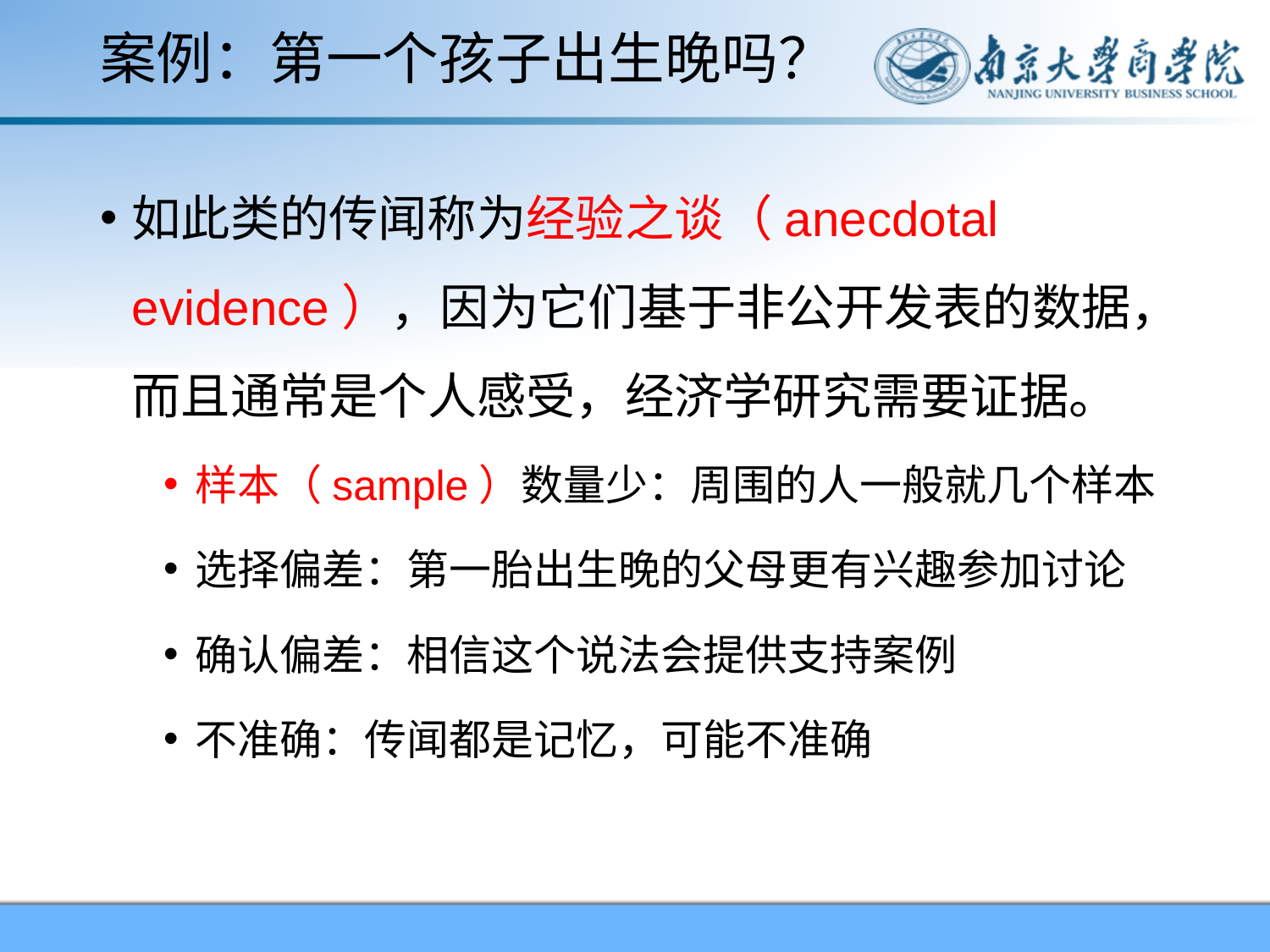

# 案例：第一个孩子出生晚吗？
如此类的传闻称为经验之谈（anecdotal evidence），因为它们基于非公开发表的数据，而且通常是个人感受，经济学研究需要证据。
样本（sample）数量少：周围的人一般就几个样本
选择偏差：第一胎出生晚的父母更有兴趣参加讨论
确认偏差：相信这个说法会提供支持案例
不准确：传闻都是记忆，可能不准确